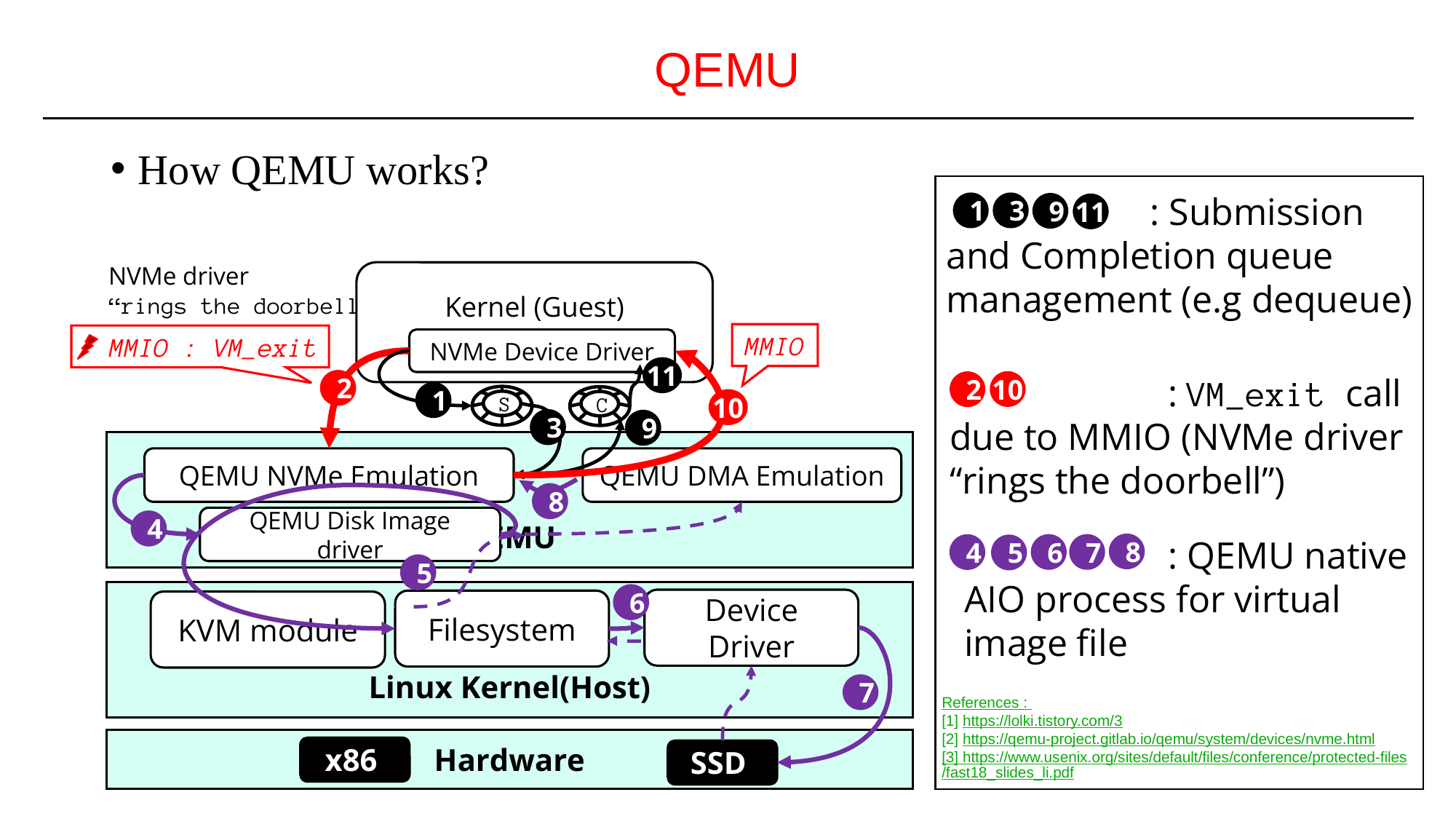

QEMU
How QEMU works?

	          : Submission and Completion queue management (e.g dequeue)
1
3
9
11
NVMe driver
“rings the doorbell”
Kernel (Guest)

MMIO
MMIO : VM_exit
NVMe Device Driver

11
		: VM_exit call due to MMIO (NVMe driver “rings the doorbell”)
2
10
2
1

S

C
10
3
9

QEMU
QEMU NVMe Emulation
QEMU DMA Emulation

8
QEMU Disk Image driver
4
	          : QEMU native AIO process for virtual image file

8
6
7
4
5
5

Linux Kernel(Host)
6
Device Driver
Filesystem
KVM module
7
References :
[1] https://lolki.tistory.com/3
[2] https://qemu-project.gitlab.io/qemu/system/devices/nvme.html
[3] https://www.usenix.org/sites/default/files/conference/protected-files/fast18_slides_li.pdf

Hardware
x86
SSD
FEMU
	qemu기반 ssd 시뮬레이터로, 4종의 ssd를 제공한다
	qemu HYPERVISOR의 heap공간에서 ram backed storage를 활용, NVMe Interface및 NVMe Driver를 이용하여
	qemu로 명령 요청, qemu의 heap 공간에서 실제 에뮬레이팅이 이루어 진다

	bbssd의 경우, commodity ssd로, 일반적인 ssd를 제공한다. 독특한 점은 femu는 ftl.c를 이용하여 bbssd를 구현했는데,
	구현한 ftl은 오직 논리적 주소를 외부로 노출하여 ssd처럼 동작한다

	zns ssd의 경우 zoned storage로, ssd를 zone단위로 활용하여 쓰는 ssd를 말한다. femu는 zns.c를 이용, zone size및
	nvme interface를 통해서 zns ssd에 접근한다. 대표적인 연산으로 read, write,  append(do_write), trim(?)등이 있다.

	nossd의 경우
	ocssd의 경우